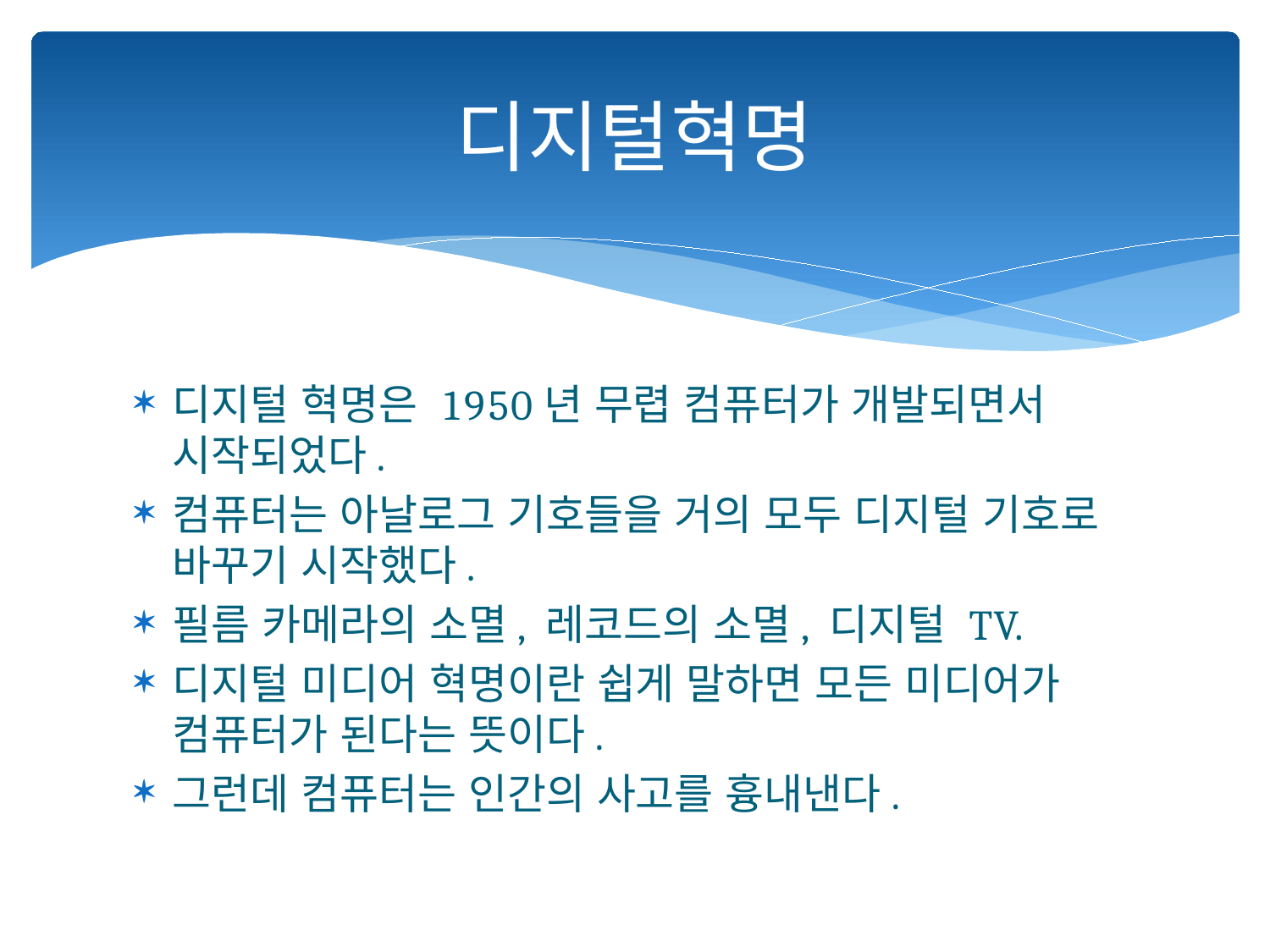

# 디지털혁명
디지털 혁명은 1950년 무렵 컴퓨터가 개발되면서 시작되었다.
컴퓨터는 아날로그 기호들을 거의 모두 디지털 기호로 바꾸기 시작했다.
필름 카메라의 소멸, 레코드의 소멸, 디지털 TV.
디지털 미디어 혁명이란 쉽게 말하면 모든 미디어가 컴퓨터가 된다는 뜻이다.
그런데 컴퓨터는 인간의 사고를 흉내낸다.